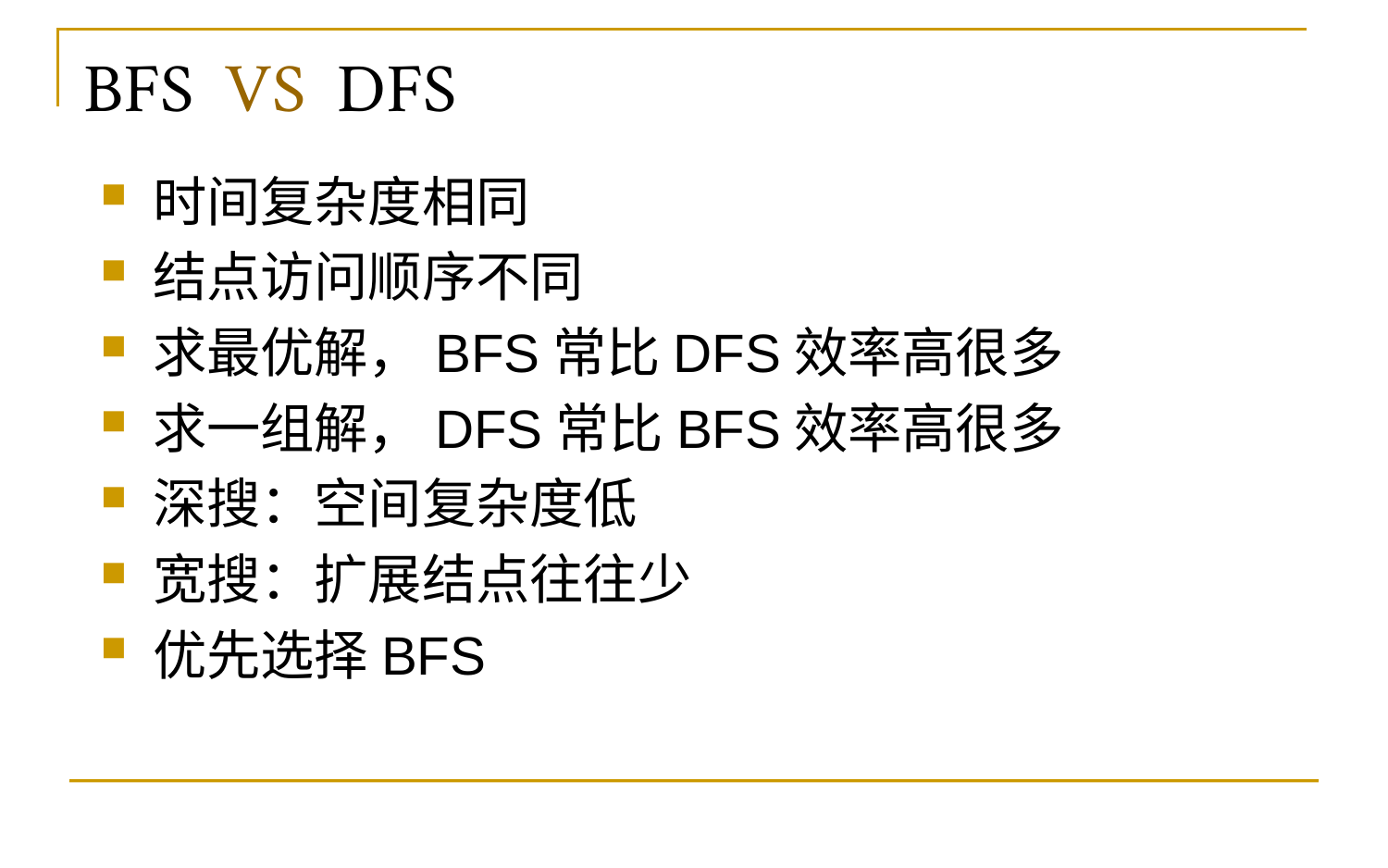

# BFS  VS  DFS
时间复杂度相同
结点访问顺序不同
求最优解，BFS常比DFS效率高很多
求一组解，DFS常比BFS效率高很多
深搜：空间复杂度低
宽搜：扩展结点往往少
优先选择BFS